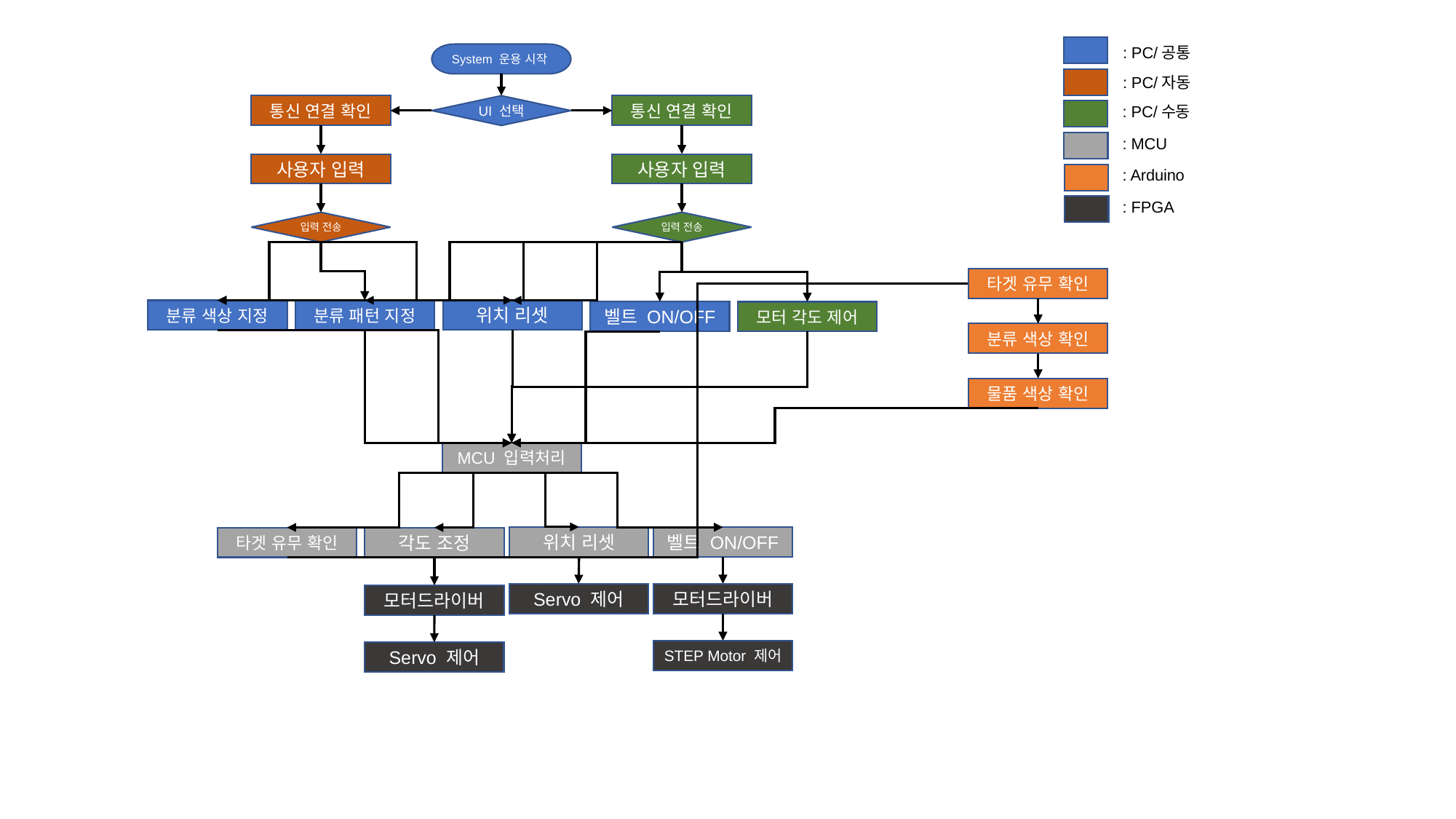

: PC/공통
: PC/자동

: PC/수동

: MCU

: Arduino

: FPGA

System 운용 시작
통신 연결 확인
통신 연결 확인
UI 선택
사용자 입력
사용자 입력
입력 전송
입력 전송
타겟 유무 확인
분류 패턴 지정
분류 색상 지정
위치 리셋
벨트 ON/OFF
모터 각도 제어
분류 색상 확인
물품 색상 확인
MCU 입력처리
위치 리셋
벨트 ON/OFF
각도 조정
타겟 유무 확인
Servo 제어
모터드라이버
모터드라이버
STEP Motor 제어
Servo 제어